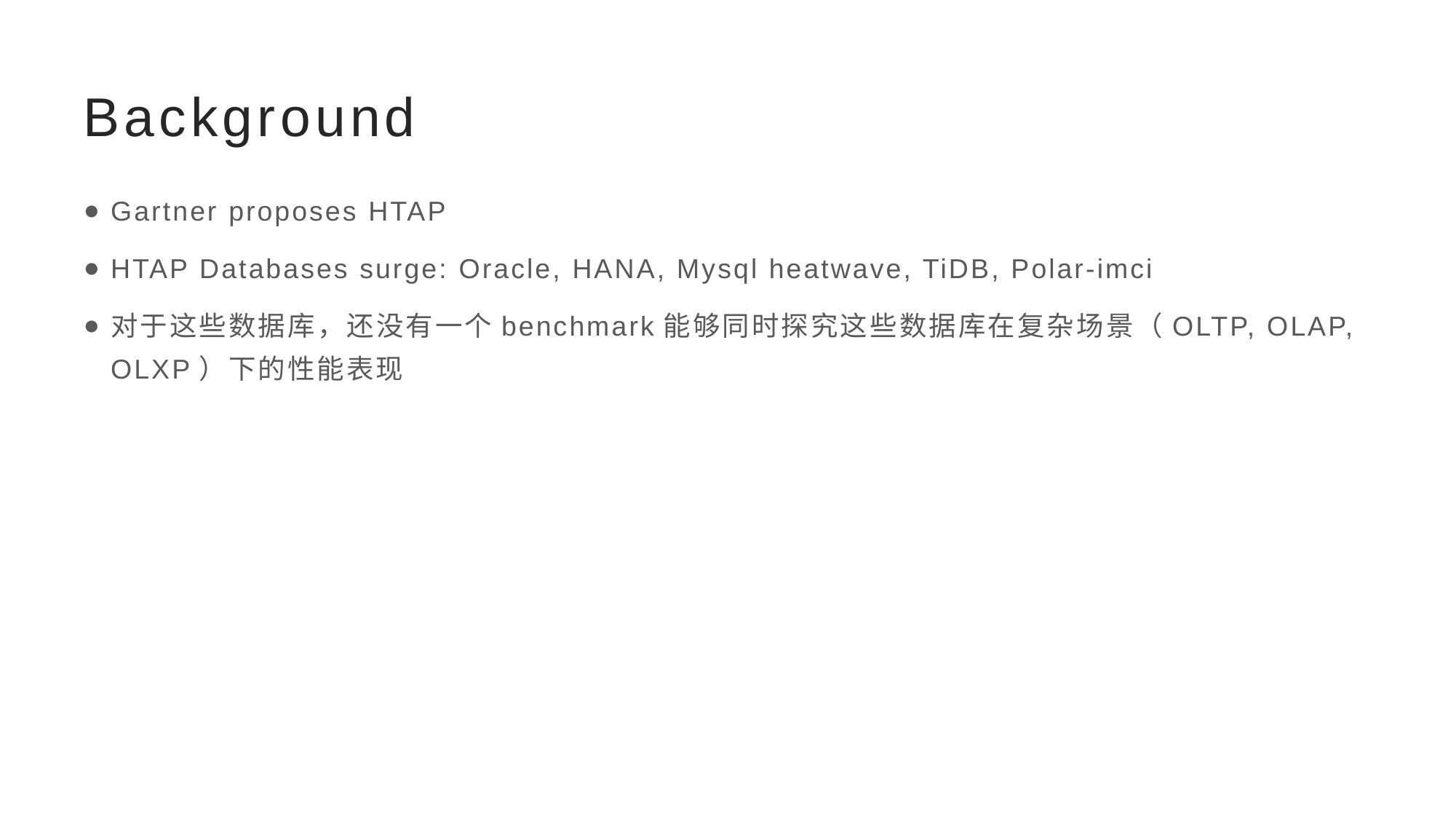

# Background
Gartner proposes HTAP
HTAP Databases surge: Oracle, HANA, Mysql heatwave, TiDB, Polar-imci
对于这些数据库，还没有一个benchmark能够同时探究这些数据库在复杂场景（OLTP, OLAP, OLXP）下的性能表现